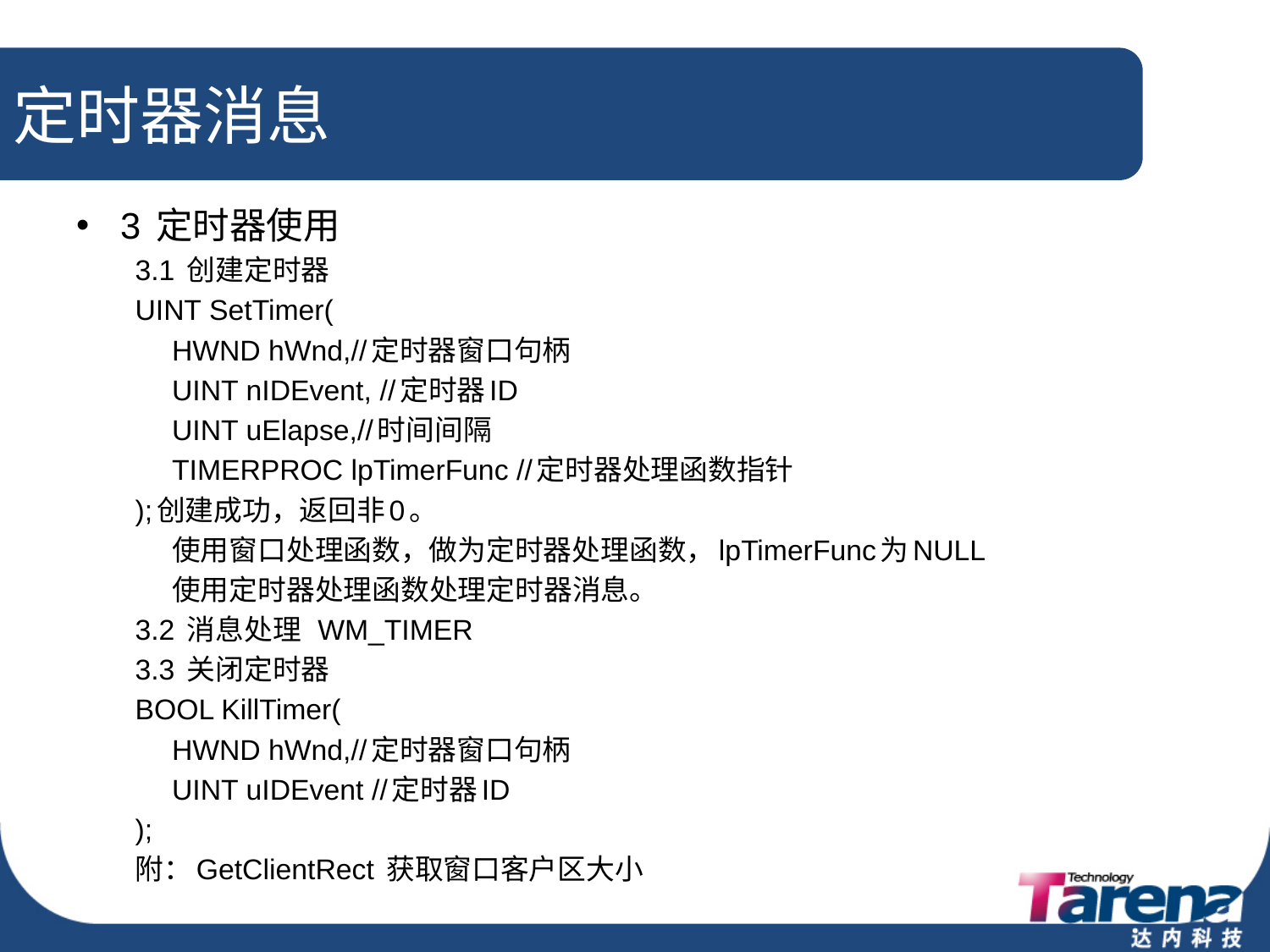

# 定时器消息
3 定时器使用
3.1 创建定时器
UINT SetTimer(
	HWND hWnd,//定时器窗口句柄
	UINT nIDEvent, //定时器ID
	UINT uElapse,//时间间隔
	TIMERPROC lpTimerFunc //定时器处理函数指针
);创建成功，返回非0。
	使用窗口处理函数，做为定时器处理函数，lpTimerFunc为NULL
	使用定时器处理函数处理定时器消息。
3.2 消息处理  WM_TIMER
3.3 关闭定时器
BOOL KillTimer(
	HWND hWnd,//定时器窗口句柄
	UINT uIDEvent //定时器ID
);
附：GetClientRect 获取窗口客户区大小